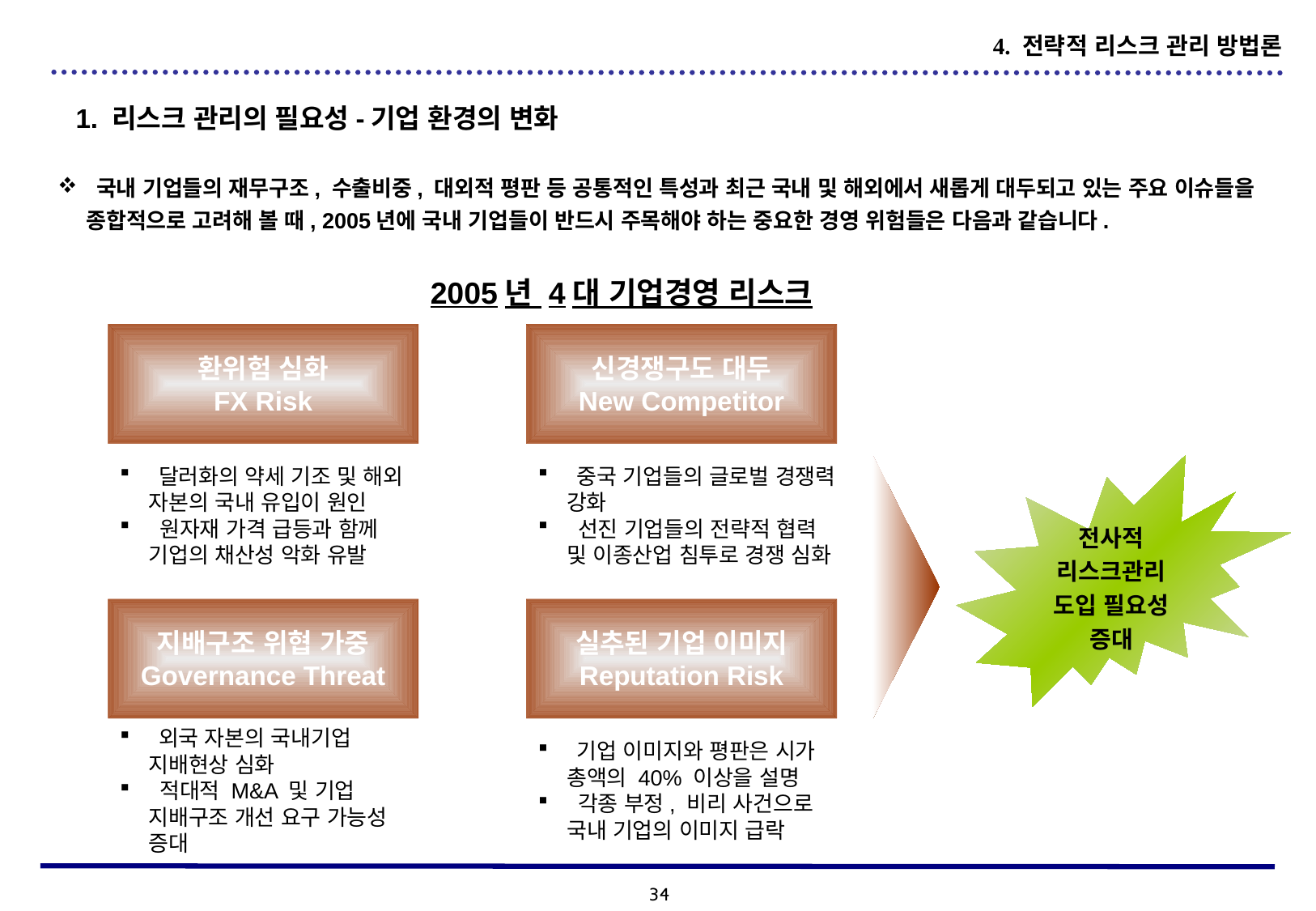

4. 전략적 리스크 관리 방법론
1. 리스크 관리의 필요성-기업 환경의 변화
 국내 기업들의 재무구조, 수출비중, 대외적 평판 등 공통적인 특성과 최근 국내 및 해외에서 새롭게 대두되고 있는 주요 이슈들을 종합적으로 고려해 볼 때, 2005년에 국내 기업들이 반드시 주목해야 하는 중요한 경영 위험들은 다음과 같습니다.
2005년 4대 기업경영 리스크
환위험 심화
FX Risk
신경쟁구도 대두
New Competitor
 달러화의 약세 기조 및 해외 자본의 국내 유입이 원인
 원자재 가격 급등과 함께 기업의 채산성 악화 유발
 중국 기업들의 글로벌 경쟁력 강화
 선진 기업들의 전략적 협력 및 이종산업 침투로 경쟁 심화
전사적 리스크관리 도입 필요성 증대

지배구조 위협 가중
Governance Threat
실추된 기업 이미지
Reputation Risk
 외국 자본의 국내기업 지배현상 심화
 적대적 M&A 및 기업 지배구조 개선 요구 가능성 증대
 기업 이미지와 평판은 시가 총액의 40% 이상을 설명
 각종 부정, 비리 사건으로 국내 기업의 이미지 급락